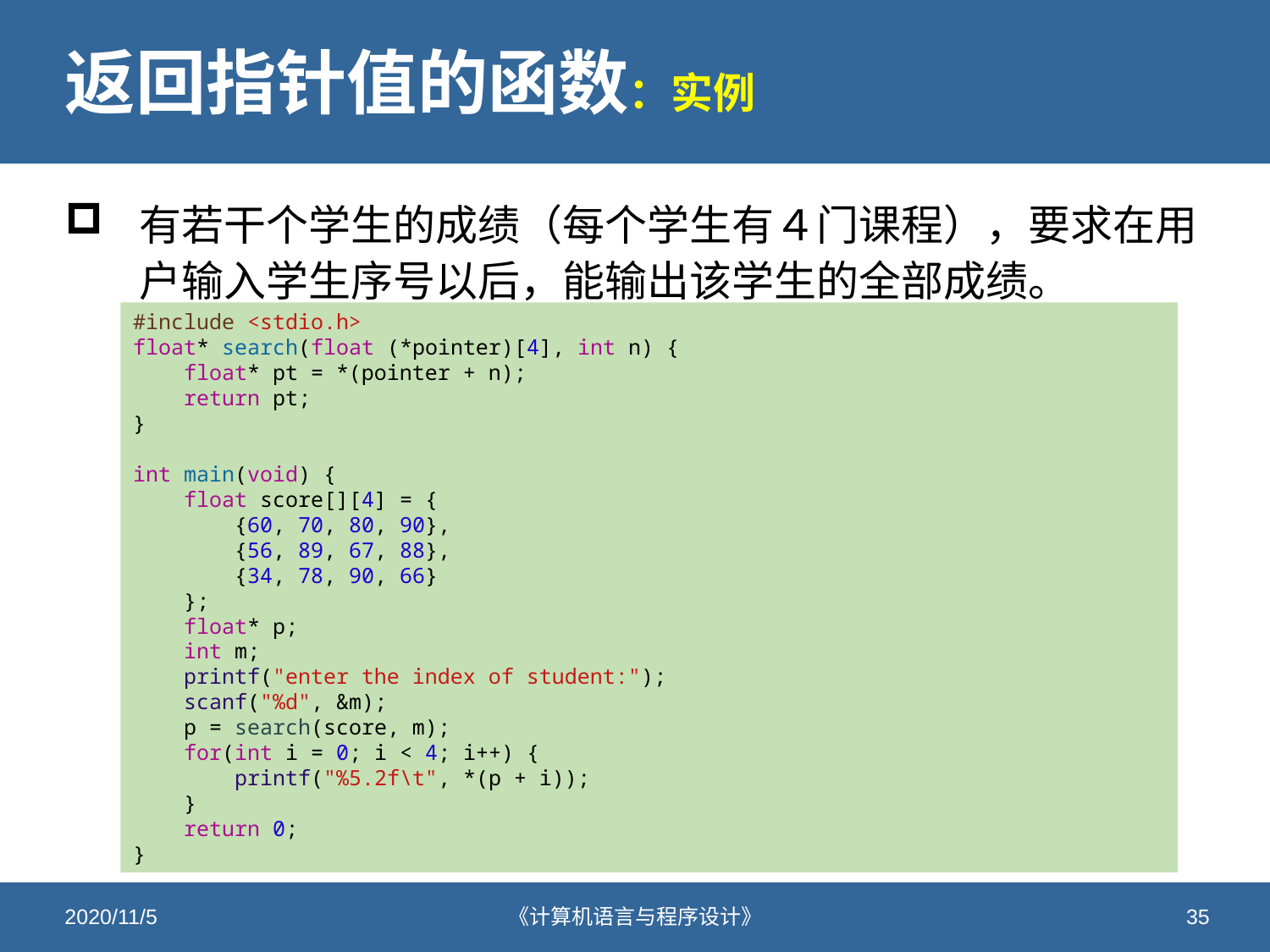

# 返回指针值的函数：实例
有若干个学生的成绩（每个学生有４门课程），要求在用户输入学生序号以后，能输出该学生的全部成绩。
#include <stdio.h>
float* search(float (*pointer)[4], int n) {
    float* pt = *(pointer + n);
    return pt;
}

int main(void) {
    float score[][4] = {
        {60, 70, 80, 90},
        {56, 89, 67, 88},
        {34, 78, 90, 66}
    };
    float* p;
    int m;
    printf("enter the index of student:");
    scanf("%d", &m);
    p = search(score, m);
    for(int i = 0; i < 4; i++) {
        printf("%5.2f\t", *(p + i));
    }
    return 0;
}
2020/11/5
《计算机语言与程序设计》
35